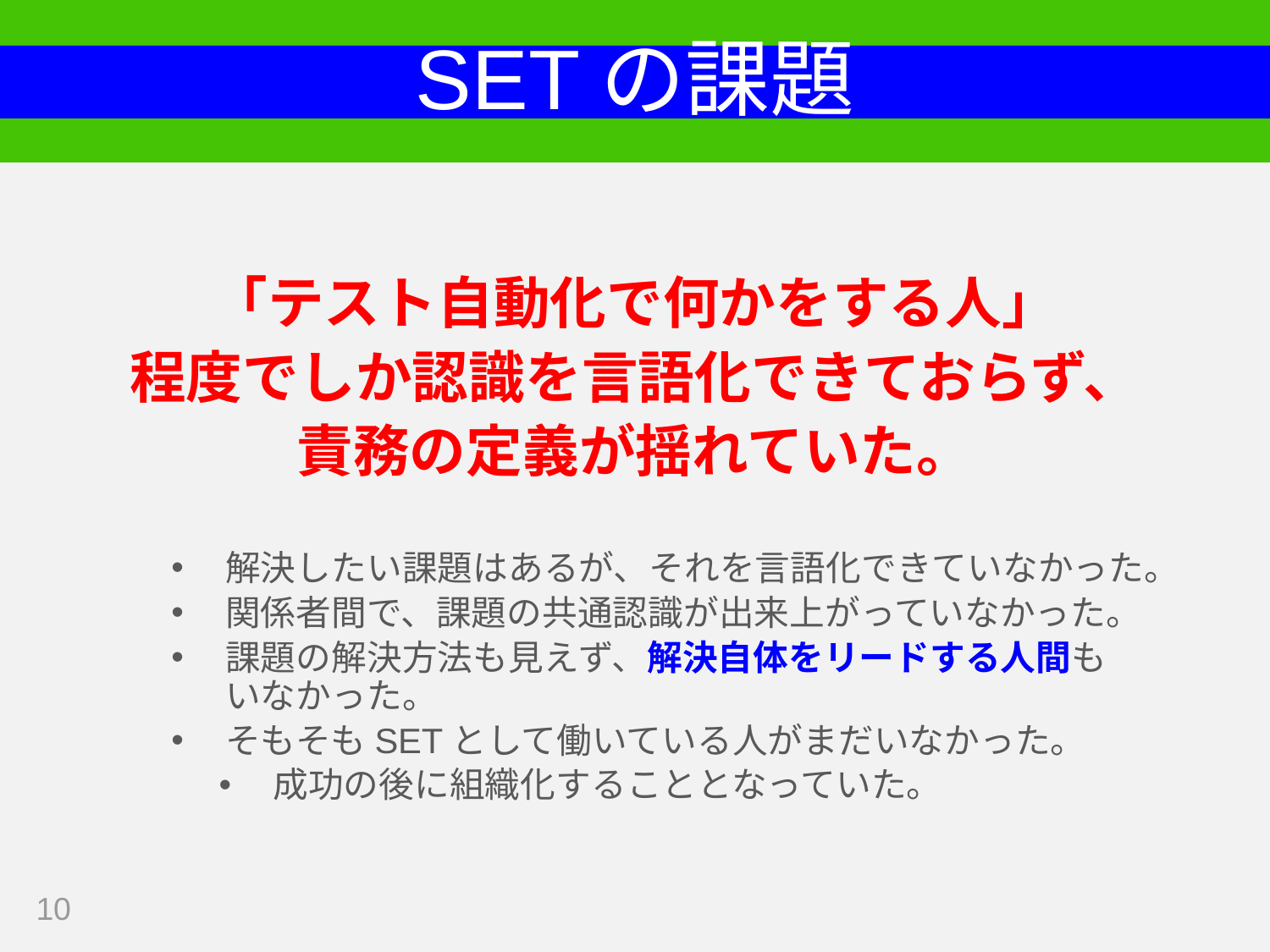

# SETの課題
「テスト自動化で何かをする人」
程度でしか認識を言語化できておらず、
責務の定義が揺れていた。

解決したい課題はあるが、それを言語化できていなかった。
関係者間で、課題の共通認識が出来上がっていなかった。
課題の解決方法も見えず、解決自体をリードする人間も
いなかった。
そもそもSETとして働いている人がまだいなかった。
成功の後に組織化することとなっていた。
10